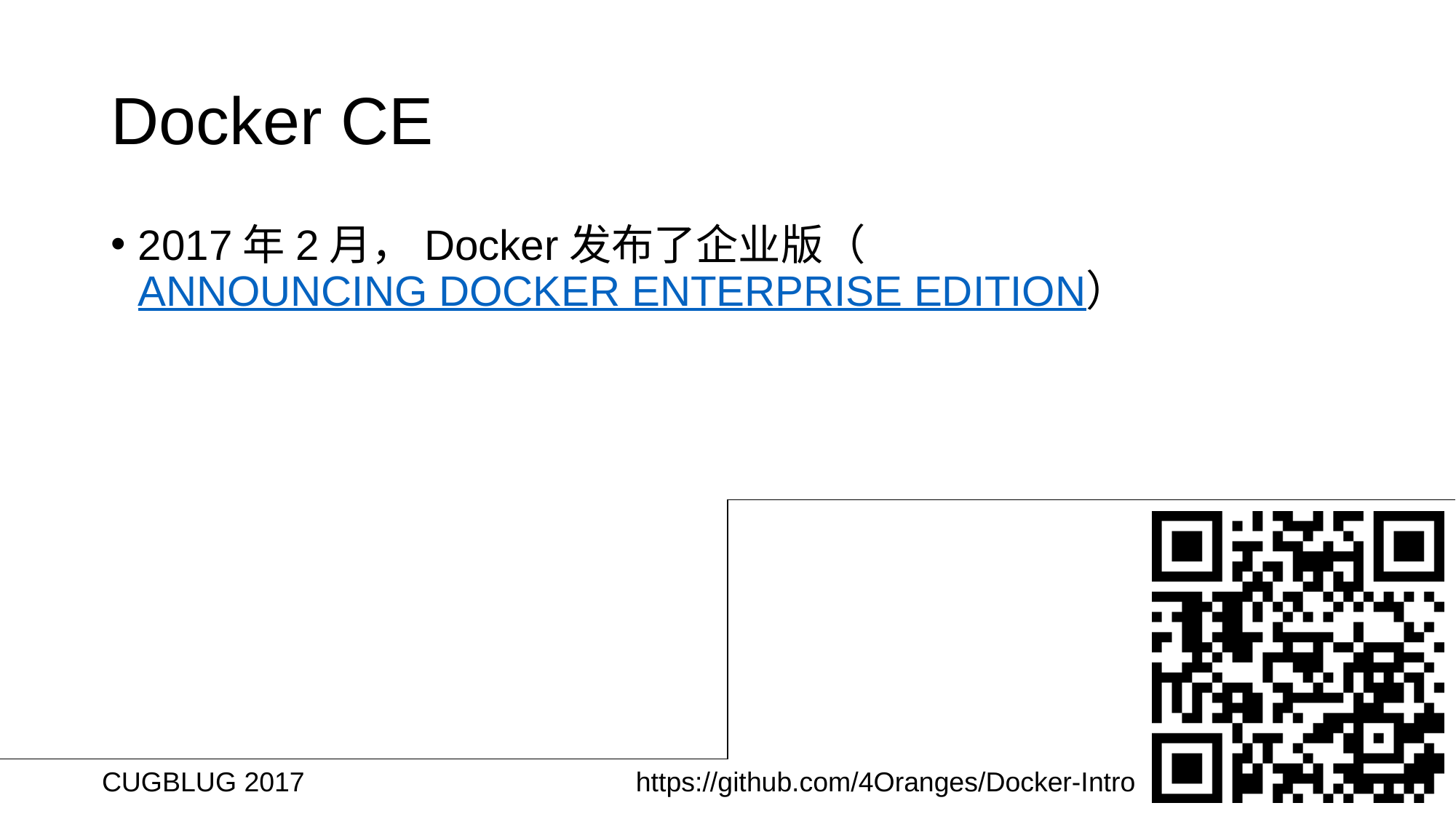

# Docker CE
2017年2月，Docker发布了企业版（ANNOUNCING DOCKER ENTERPRISE EDITION）